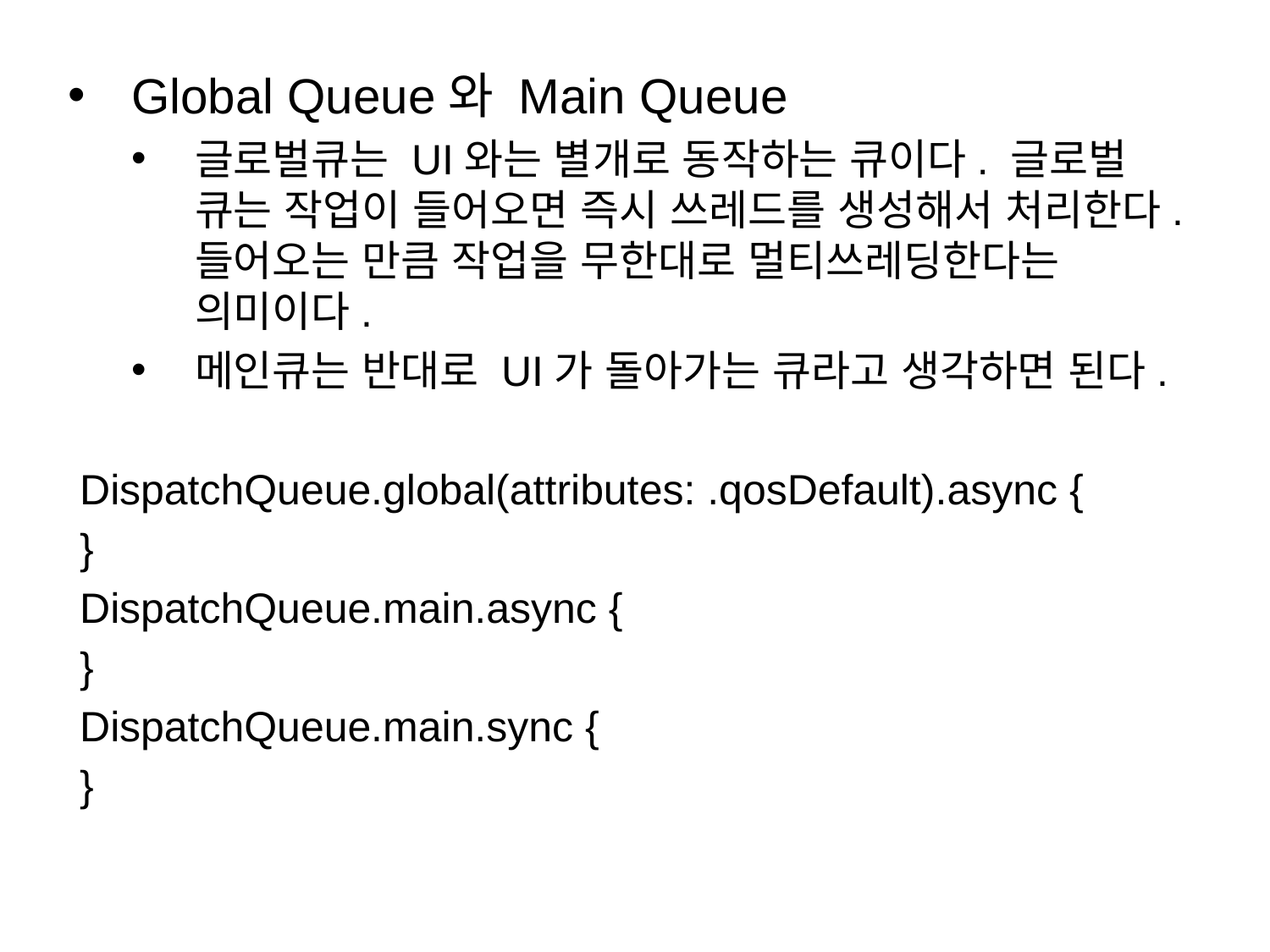

Global Queue와 Main Queue
글로벌큐는 UI와는 별개로 동작하는 큐이다. 글로벌 큐는 작업이 들어오면 즉시 쓰레드를 생성해서 처리한다. 들어오는 만큼 작업을 무한대로 멀티쓰레딩한다는 의미이다.
메인큐는 반대로 UI가 돌아가는 큐라고 생각하면 된다.

 DispatchQueue.global(attributes: .qosDefault).async {
 }
 DispatchQueue.main.async {
 }
 DispatchQueue.main.sync {
 }